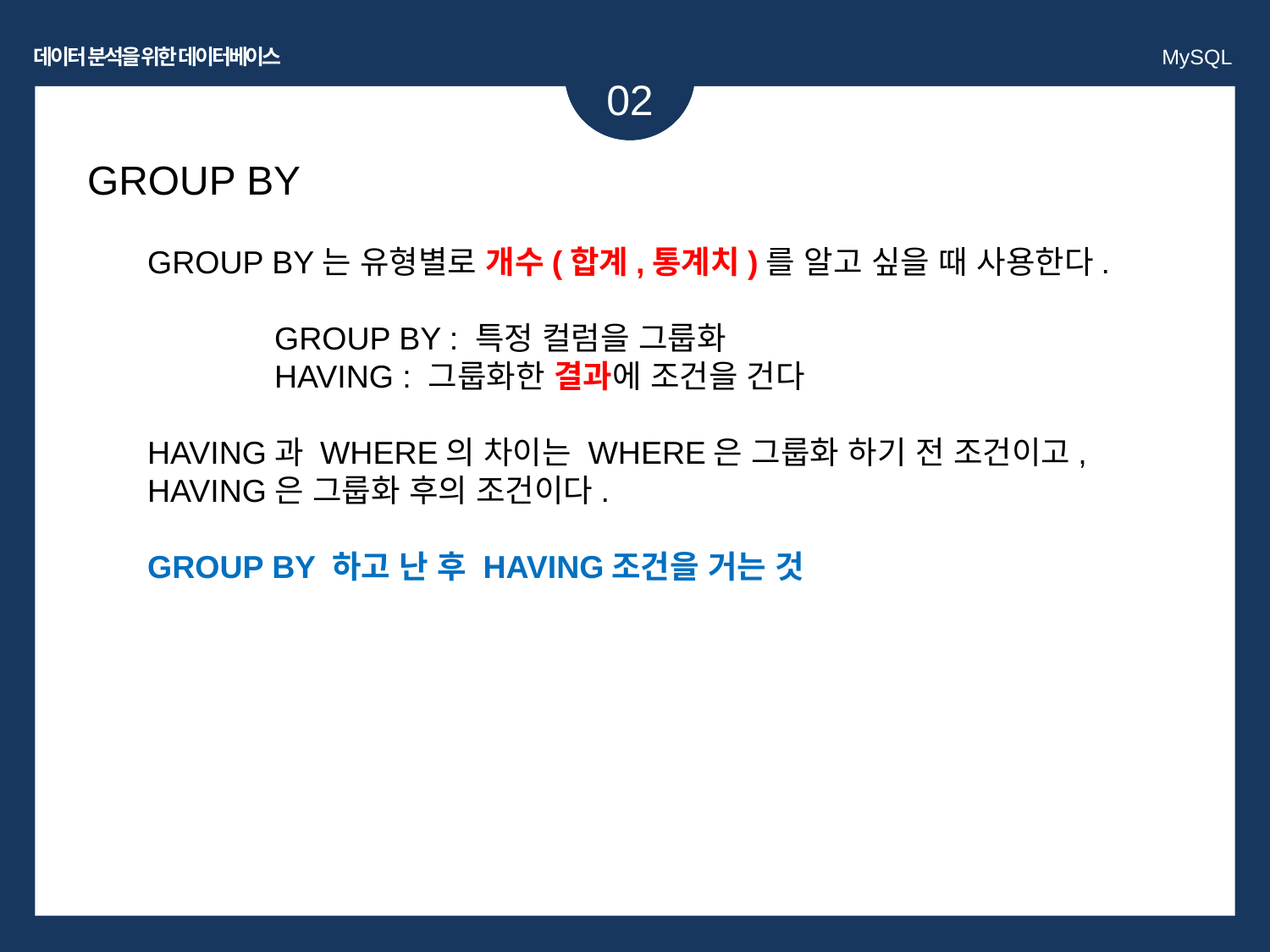

데이터 분석을 위한 데이터베이스
MySQL
02
GROUP BY
GROUP BY는 유형별로 개수(합계,통계치)를 알고 싶을 때 사용한다.

	GROUP BY : 특정 컬럼을 그룹화
	HAVING : 그룹화한 결과에 조건을 건다

HAVING과 WHERE의 차이는 WHERE은 그룹화 하기 전 조건이고, HAVING은 그룹화 후의 조건이다.

GROUP BY 하고 난 후 HAVING조건을 거는 것